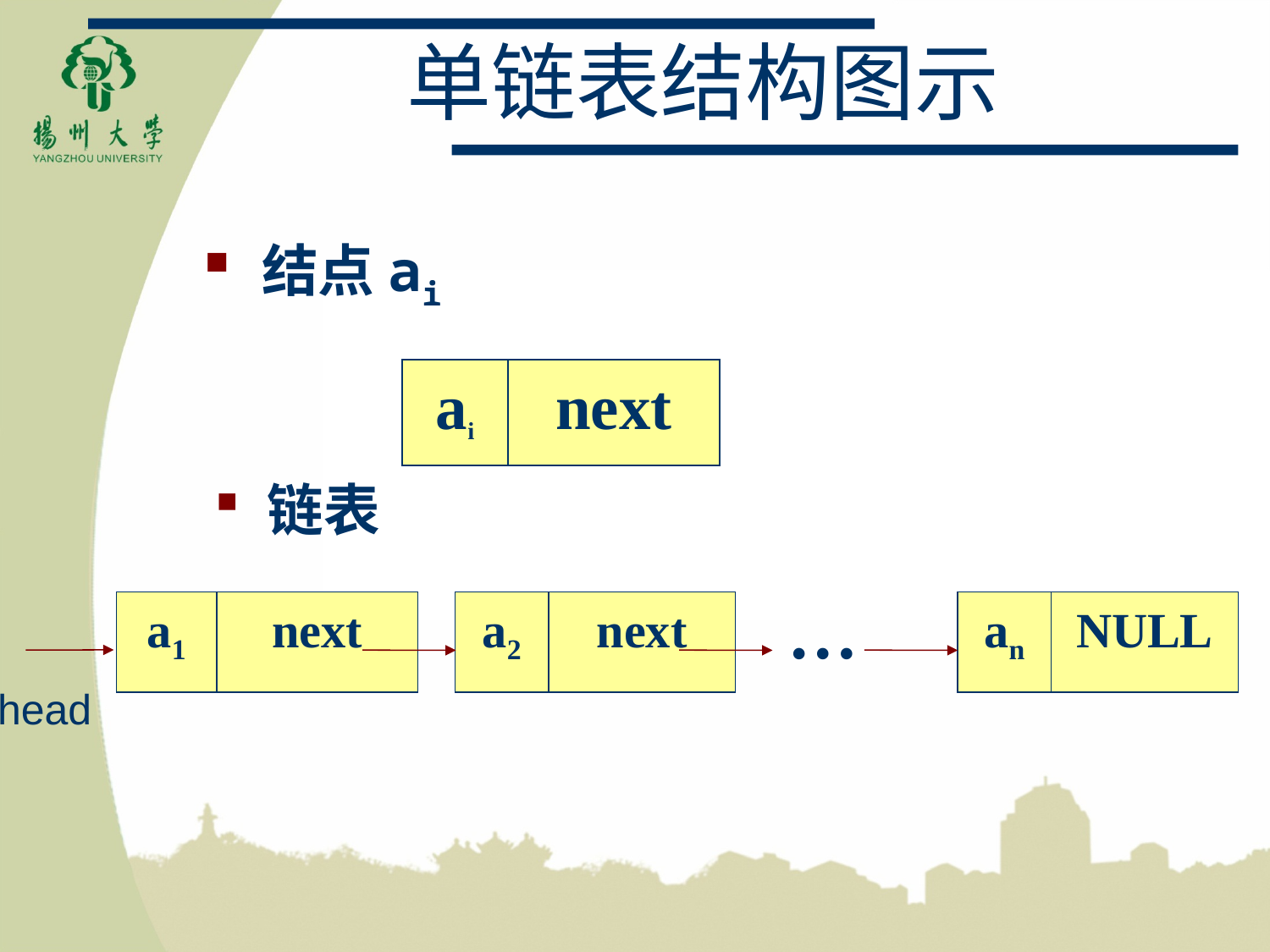

# 单链表结构图示
 结点ai
ai
next
 链表
…
a1
next
a2
next
an
NULL

head